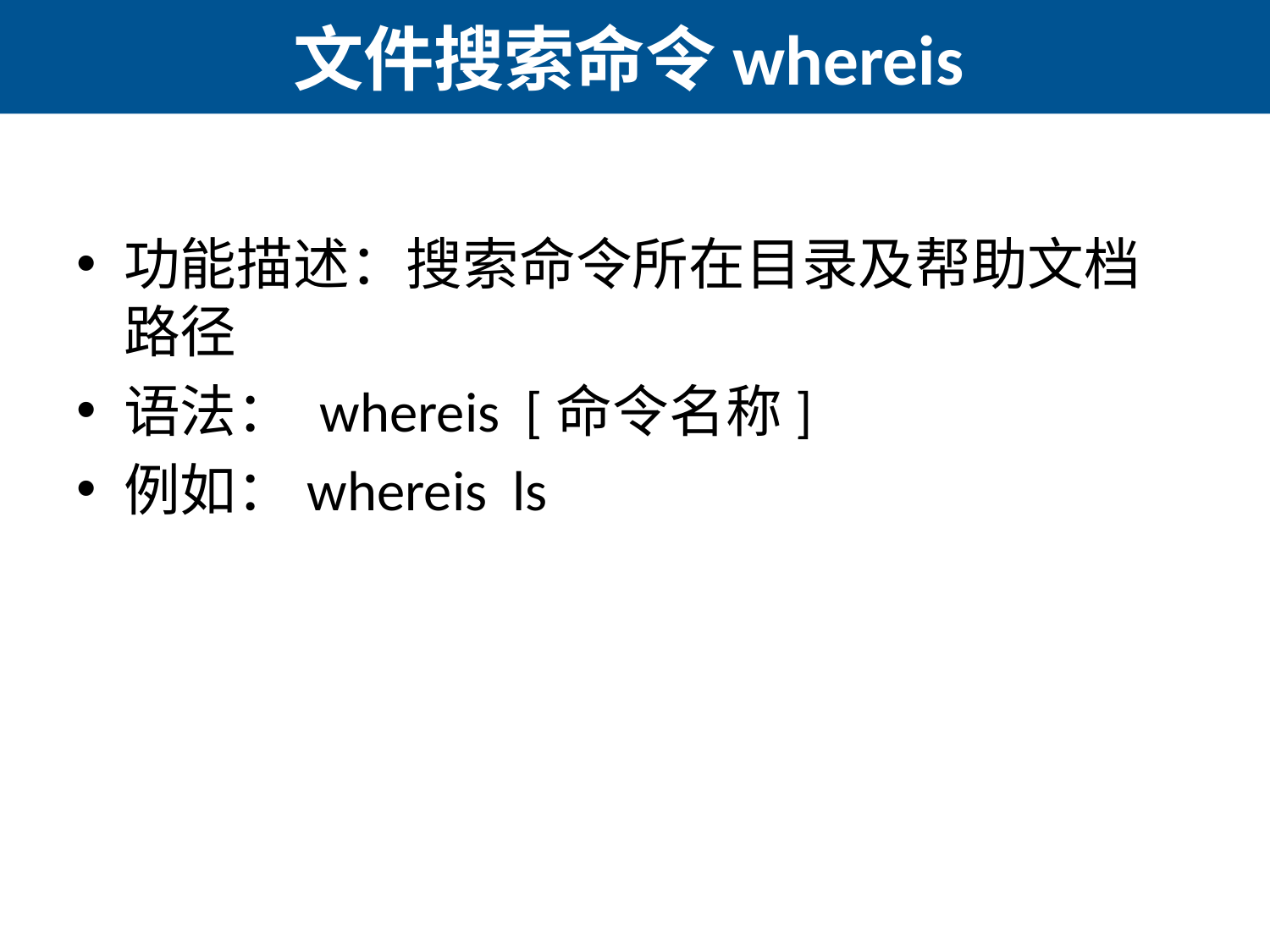

# 文件搜索命令whereis
功能描述：搜索命令所在目录及帮助文档路径
语法： whereis  [命令名称]
例如：whereis  ls